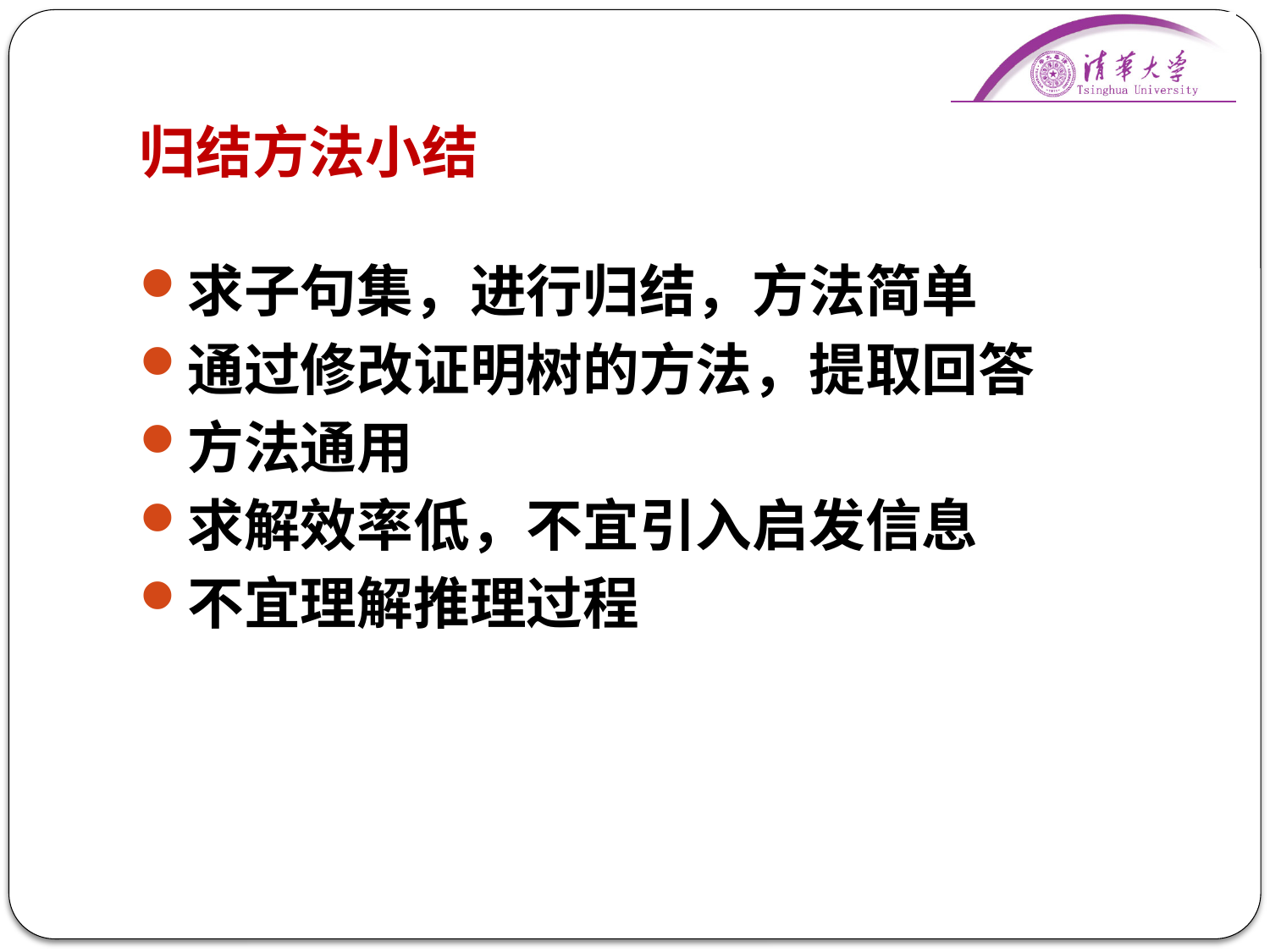

# 归结方法小结
求子句集，进行归结，方法简单
通过修改证明树的方法，提取回答
方法通用
求解效率低，不宜引入启发信息
不宜理解推理过程
29